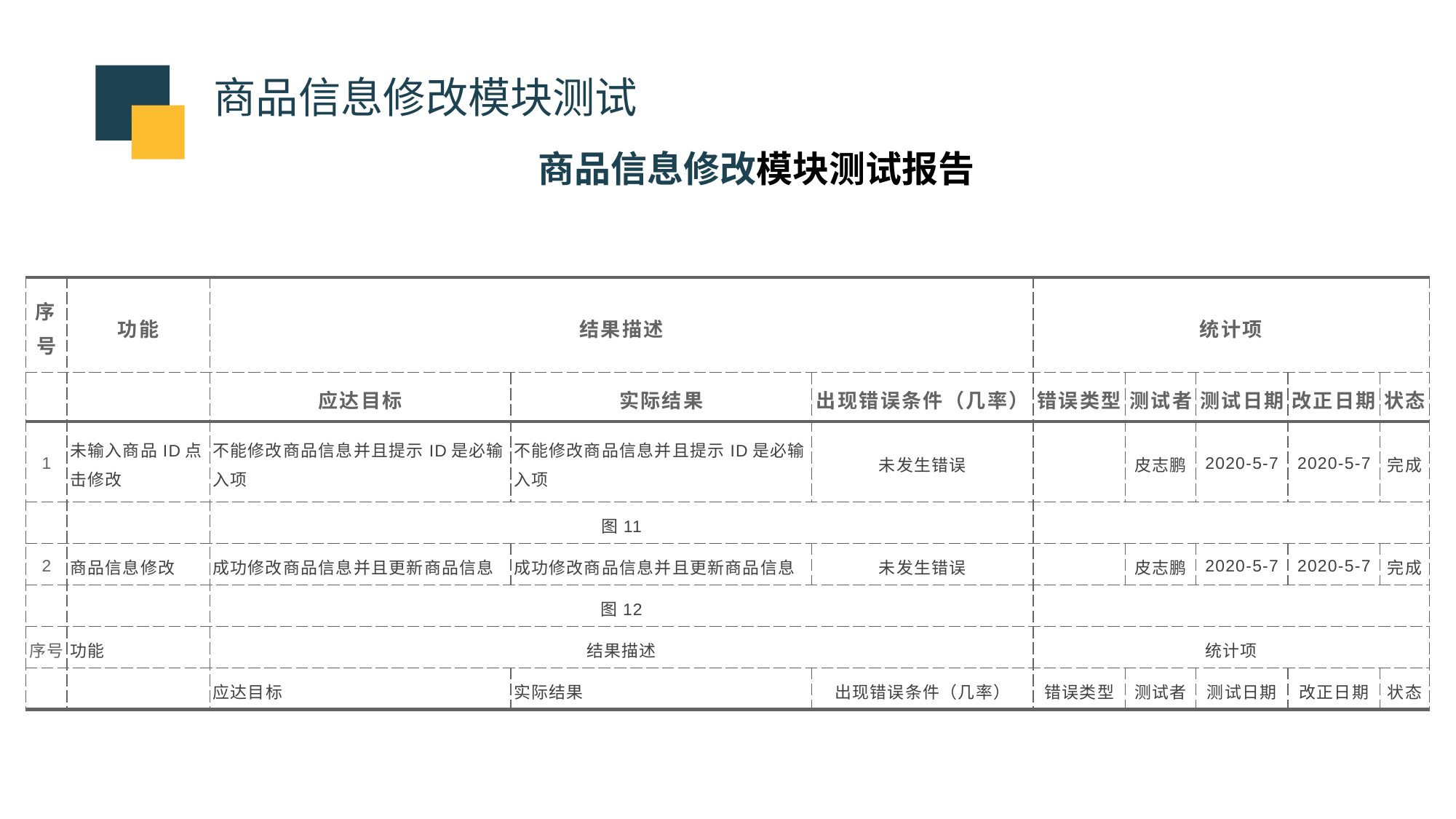

商品信息修改模块测试
商品信息修改模块测试报告
| 序号 | 功能 | 结果描述 |  |  | 统计项 |  |  |  |  |
| --- | --- | --- | --- | --- | --- | --- | --- | --- | --- |
|  |  | 应达目标 | 实际结果 | 出现错误条件（几率） | 错误类型 | 测试者 | 测试日期 | 改正日期 | 状态 |
| 1 | 未输入商品ID点击修改 | 不能修改商品信息并且提示ID是必输入项 | 不能修改商品信息并且提示ID是必输入项 | 未发生错误 |  | 皮志鹏 | 2020-5-7 | 2020-5-7 | 完成 |
|  |  | 图11 |  |  |  |  |  |  |  |
| 2 | 商品信息修改 | 成功修改商品信息并且更新商品信息 | 成功修改商品信息并且更新商品信息 | 未发生错误 |  | 皮志鹏 | 2020-5-7 | 2020-5-7 | 完成 |
|  |  | 图12 |  |  |  |  |  |  |  |
| 序号 | 功能 | 结果描述 |  |  | 统计项 |  |  |  |  |
|  |  | 应达目标 | 实际结果 | 出现错误条件（几率） | 错误类型 | 测试者 | 测试日期 | 改正日期 | 状态 |